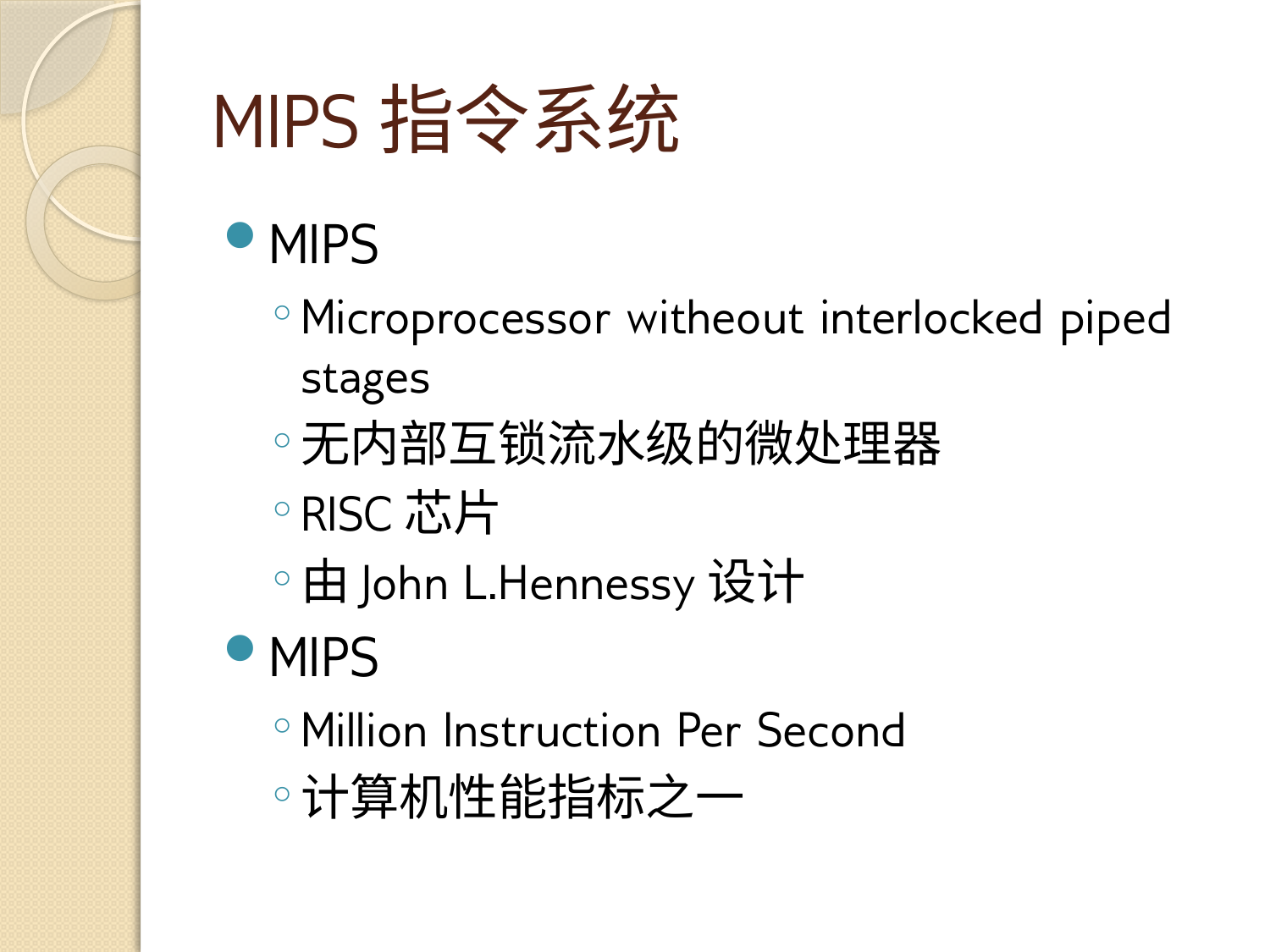

# MIPS指令系统
MIPS
Microprocessor witheout interlocked piped stages
无内部互锁流水级的微处理器
RISC芯片
由John L.Hennessy设计
MIPS
Million Instruction Per Second
计算机性能指标之一